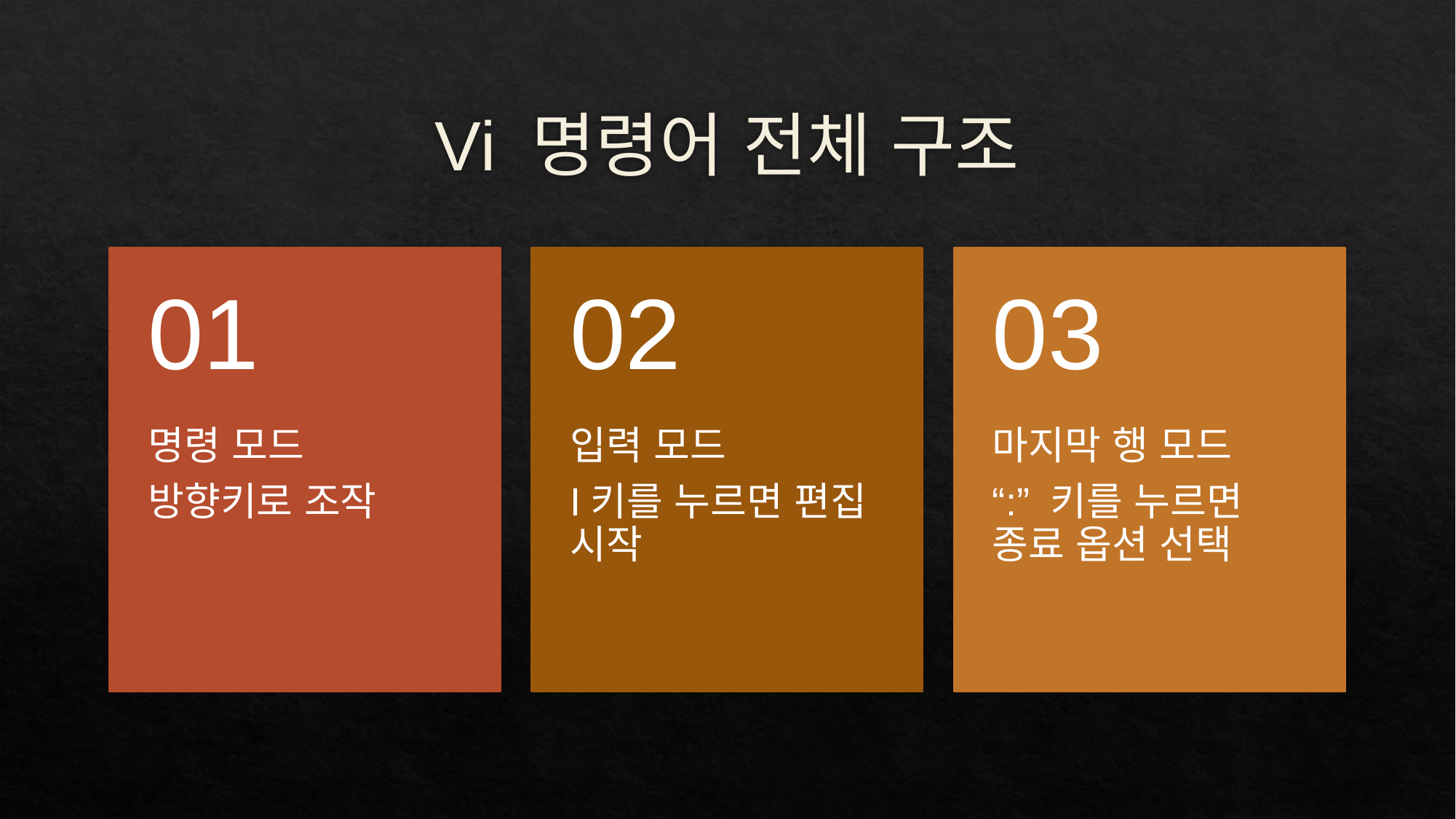

# Vi 명령어 전체 구조

01

02

03

명령 모드
방향키로 조작
입력 모드
I키를 누르면 편집 시작
마지막 행 모드
“:” 키를 누르면 종료 옵션 선택